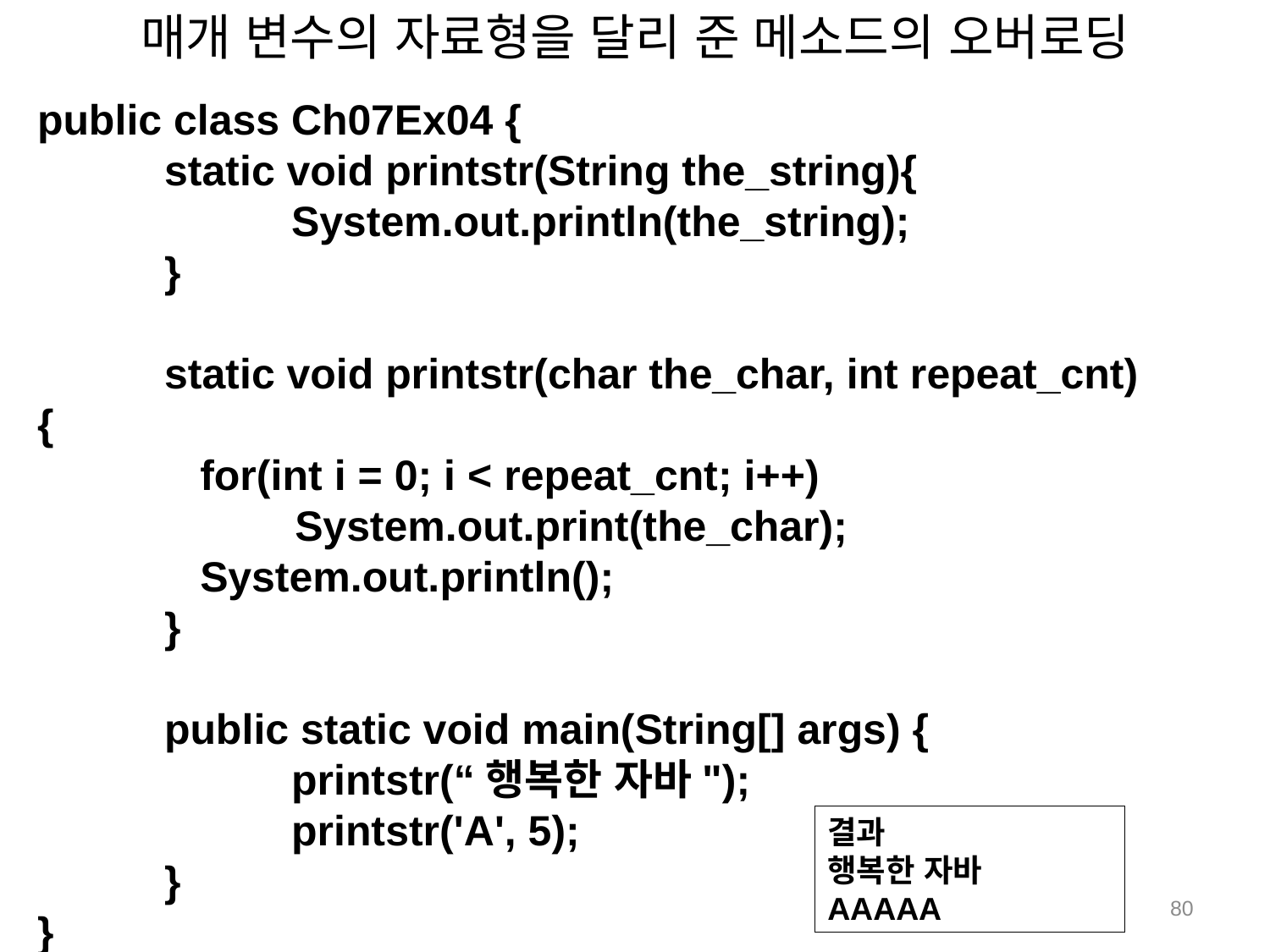

# 매개 변수의 자료형을 달리 준 메소드의 오버로딩
public class Ch07Ex04 {
	static void printstr(String the_string){
		System.out.println(the_string);
	}

	static void printstr(char the_char, int repeat_cnt)	{
	   for(int i = 0; i < repeat_cnt; i++)
	           System.out.print(the_char);
	   System.out.println();
	}

	public static void main(String[] args) {
		printstr(“행복한 자바");
		printstr('A', 5);
	}
}

결과
슬프도록 아름다운
AAAAAAAAAA
결과
행복한 자바
AAAAA
80